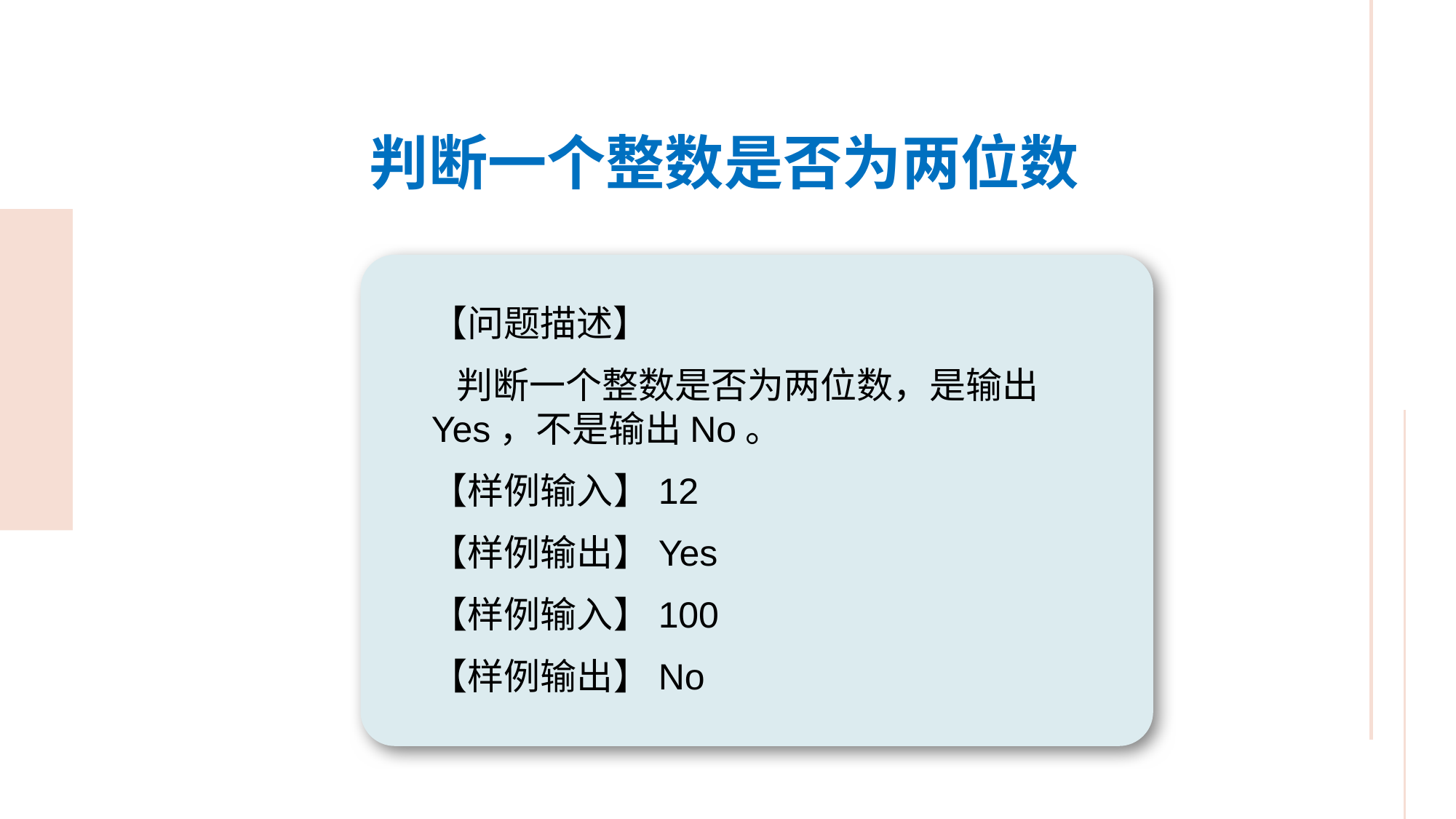

判断一个整数是否为两位数

【问题描述】
  判断一个整数是否为两位数，是输出Yes，不是输出No。
【样例输入】12
【样例输出】Yes
【样例输入】100
【样例输出】No